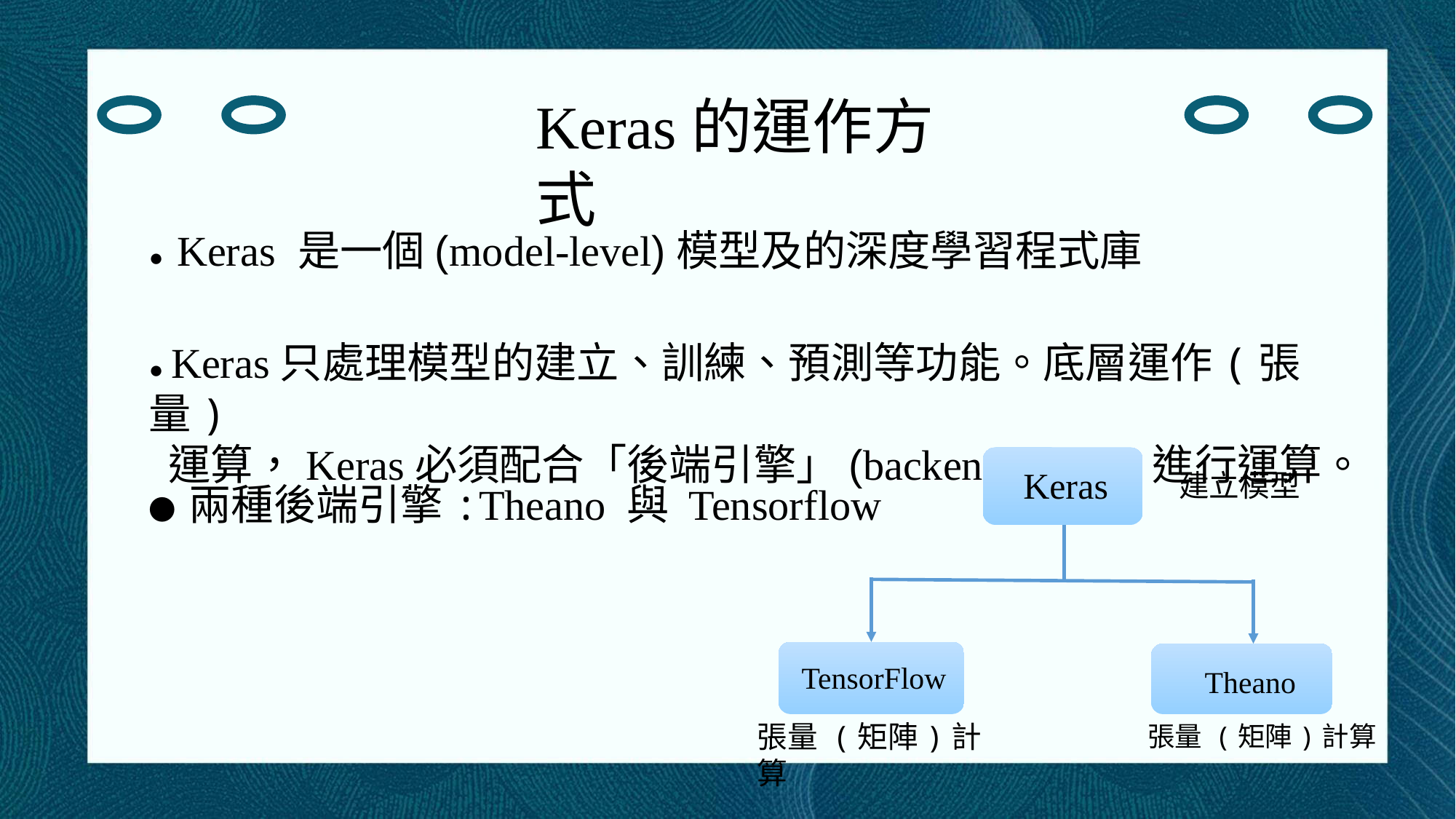

Keras的運作方式

●  Keras 是一個(model-level)模型及的深度學習程式庫

● Keras只處理模型的建立、訓練、預測等功能。底層運作(張量)
 運算，Keras必須配合「後端引擎」(backend engine)進行運算。

Keras
建立模型

TensorFlow
Theano
● 兩種後端引擎:Theano 與 Tensorflow

張量 (矩陣)計算
張量 (矩陣)計算